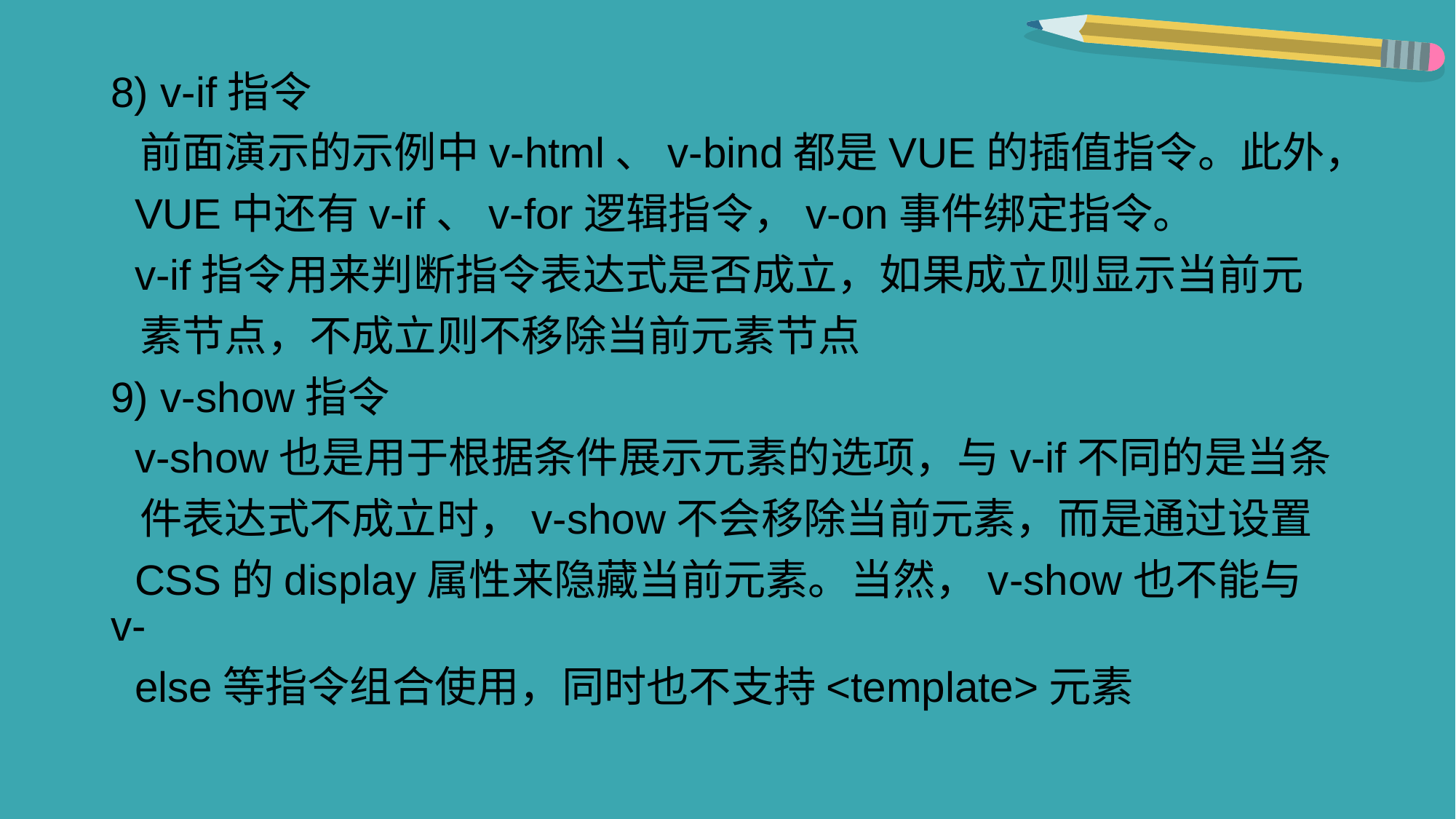

8) v-if指令
  前面演示的示例中v-html、v-bind都是VUE的插值指令。此外，
  VUE中还有v-if、v-for逻辑指令，v-on事件绑定指令。
  v-if指令用来判断指令表达式是否成立，如果成立则显示当前元
  素节点，不成立则不移除当前元素节点
9) v-show指令
  v-show也是用于根据条件展示元素的选项，与v-if不同的是当条
  件表达式不成立时，v-show不会移除当前元素，而是通过设置
  CSS的display属性来隐藏当前元素。当然，v-show也不能与v-
  else等指令组合使用，同时也不支持<template>元素